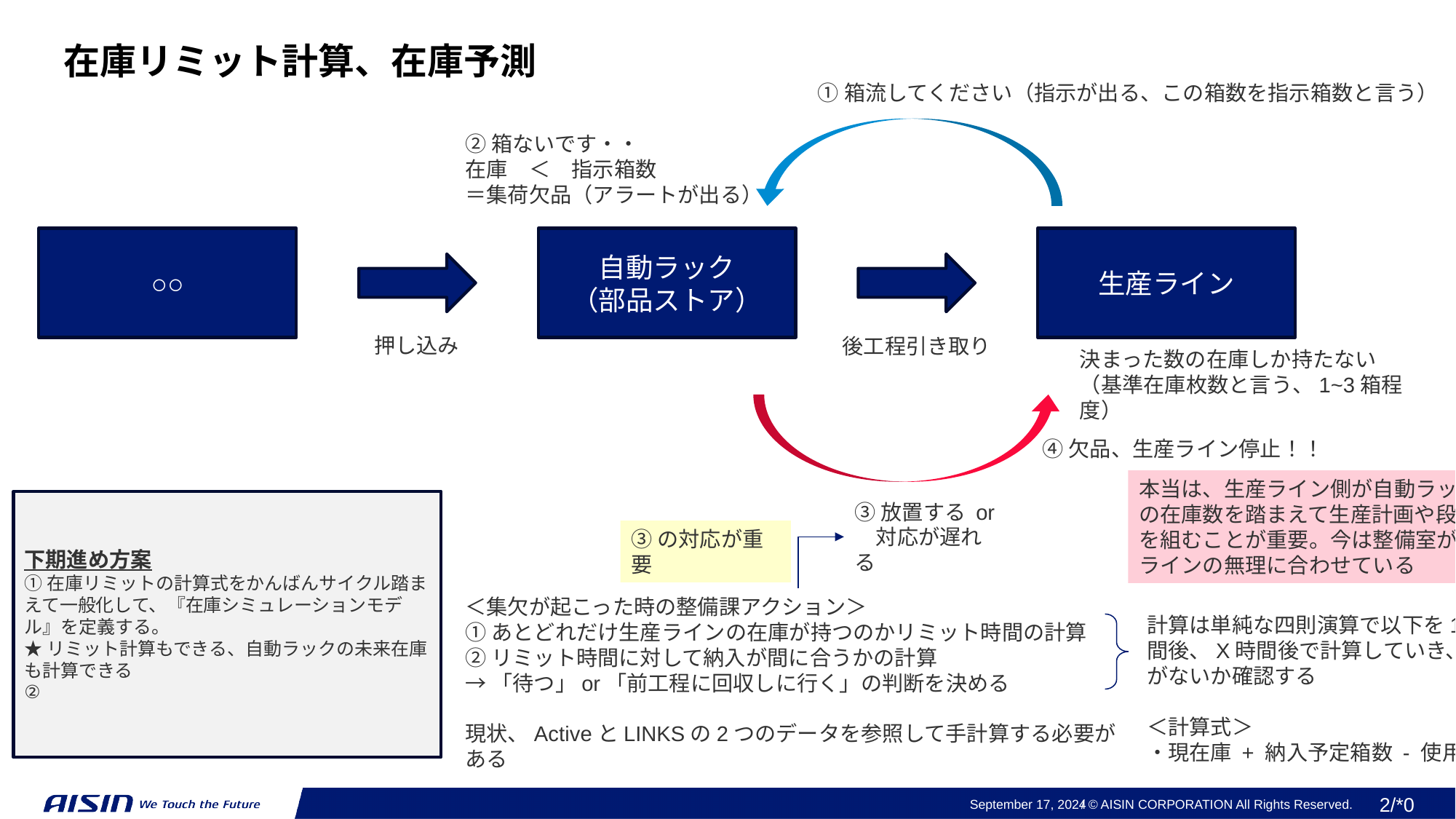

在庫リミット計算、在庫予測
①箱流してください（指示が出る、この箱数を指示箱数と言う）
②箱ないです・・
在庫　＜　指示箱数
＝集荷欠品（アラートが出る）
○○
自動ラック
（部品ストア）
生産ライン

押し込み
後工程引き取り
決まった数の在庫しか持たない
（基準在庫枚数と言う、1~3箱程度）
④欠品、生産ライン停止！！
本当は、生産ライン側が自動ラック内の在庫数を踏まえて生産計画や段取りを組むことが重要。今は整備室が生産ラインの無理に合わせている
下期進め方案
①在庫リミットの計算式をかんばんサイクル踏まえて一般化して、『在庫シミュレーションモデル』を定義する。
★リミット計算もできる、自動ラックの未来在庫も計算できる
②
➂放置する or
　対応が遅れる
➂の対応が重要
＜集欠が起こった時の整備課アクション＞
①あとどれだけ生産ラインの在庫が持つのかリミット時間の計算
②リミット時間に対して納入が間に合うかの計算
→「待つ」or「前工程に回収しに行く」の判断を決める

現状、ActiveとLINKSの2つのデータを参照して手計算する必要がある
計算は単純な四則演算で以下を1時間後、2時間後、X時間後で計算していき、0を割る時間がないか確認する

＜計算式＞
・現在庫 + 納入予定箱数 - 使用予定箱数

September 17, 2024